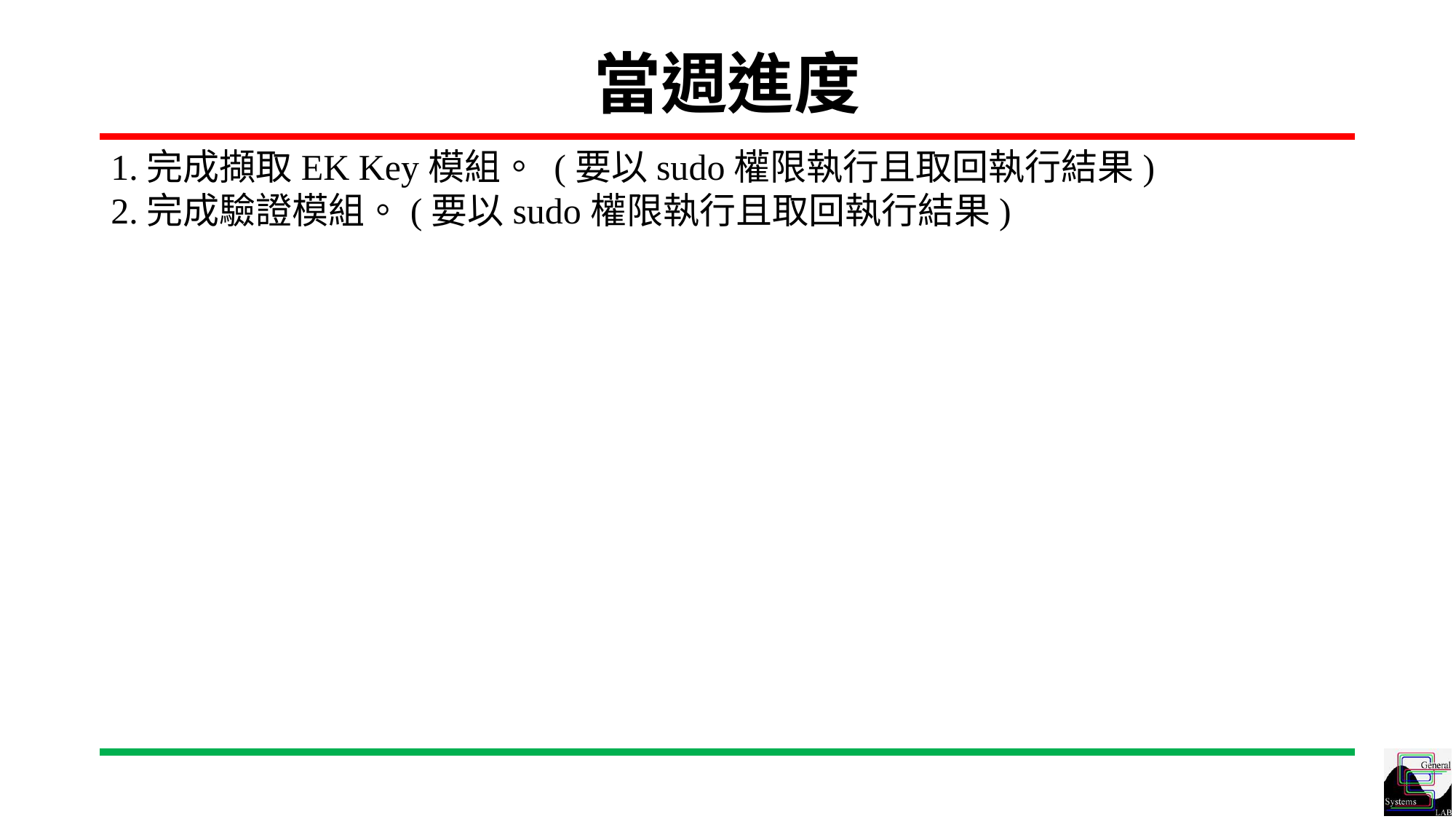

# 當週進度

1.完成擷取EK Key模組。 (要以sudo權限執行且取回執行結果)
2.完成驗證模組。(要以sudo權限執行且取回執行結果)